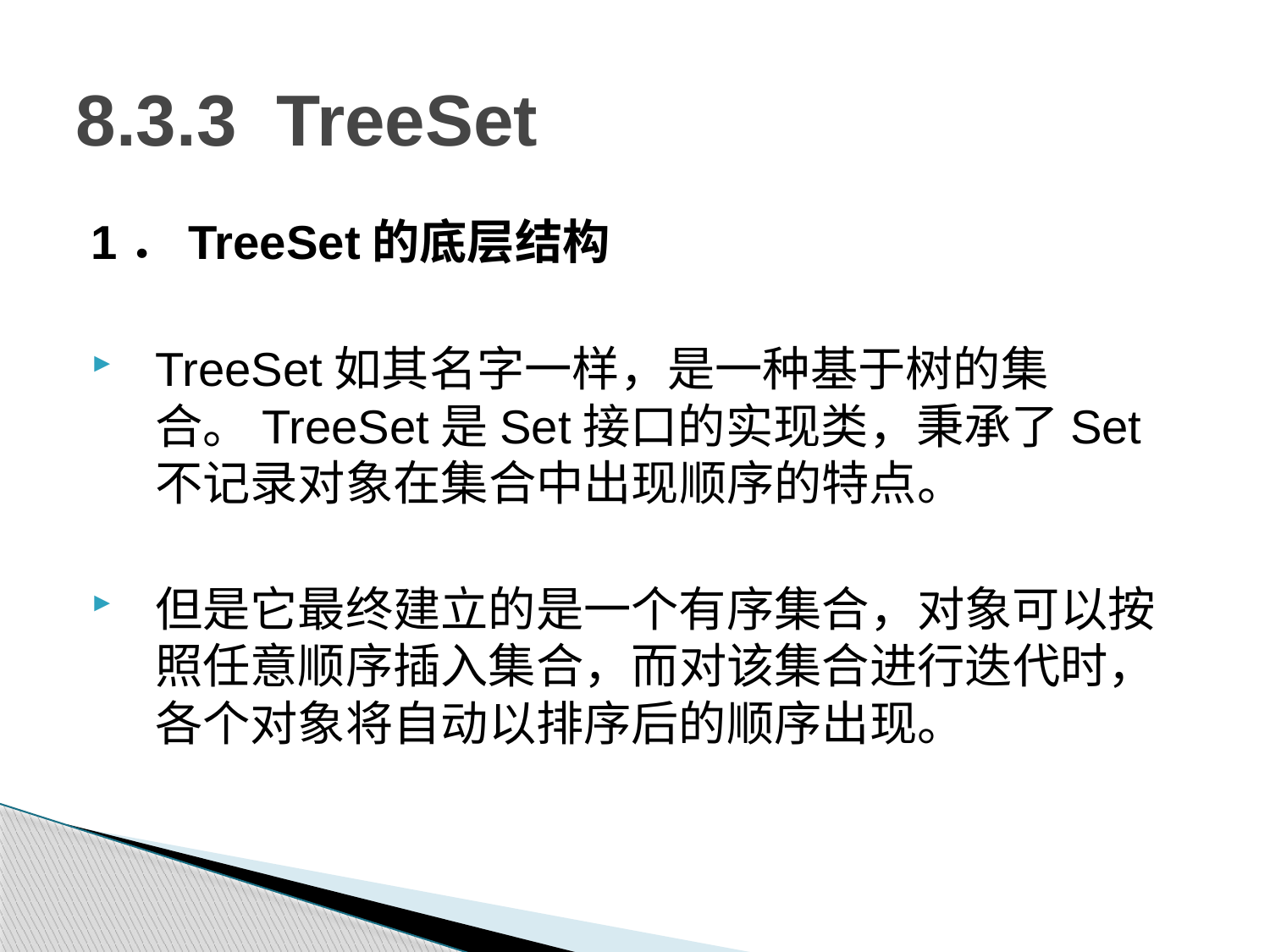

# 8.3.3  TreeSet
1．TreeSet的底层结构

TreeSet如其名字一样，是一种基于树的集合。TreeSet是Set接口的实现类，秉承了Set不记录对象在集合中出现顺序的特点。

但是它最终建立的是一个有序集合，对象可以按照任意顺序插入集合，而对该集合进行迭代时，各个对象将自动以排序后的顺序出现。